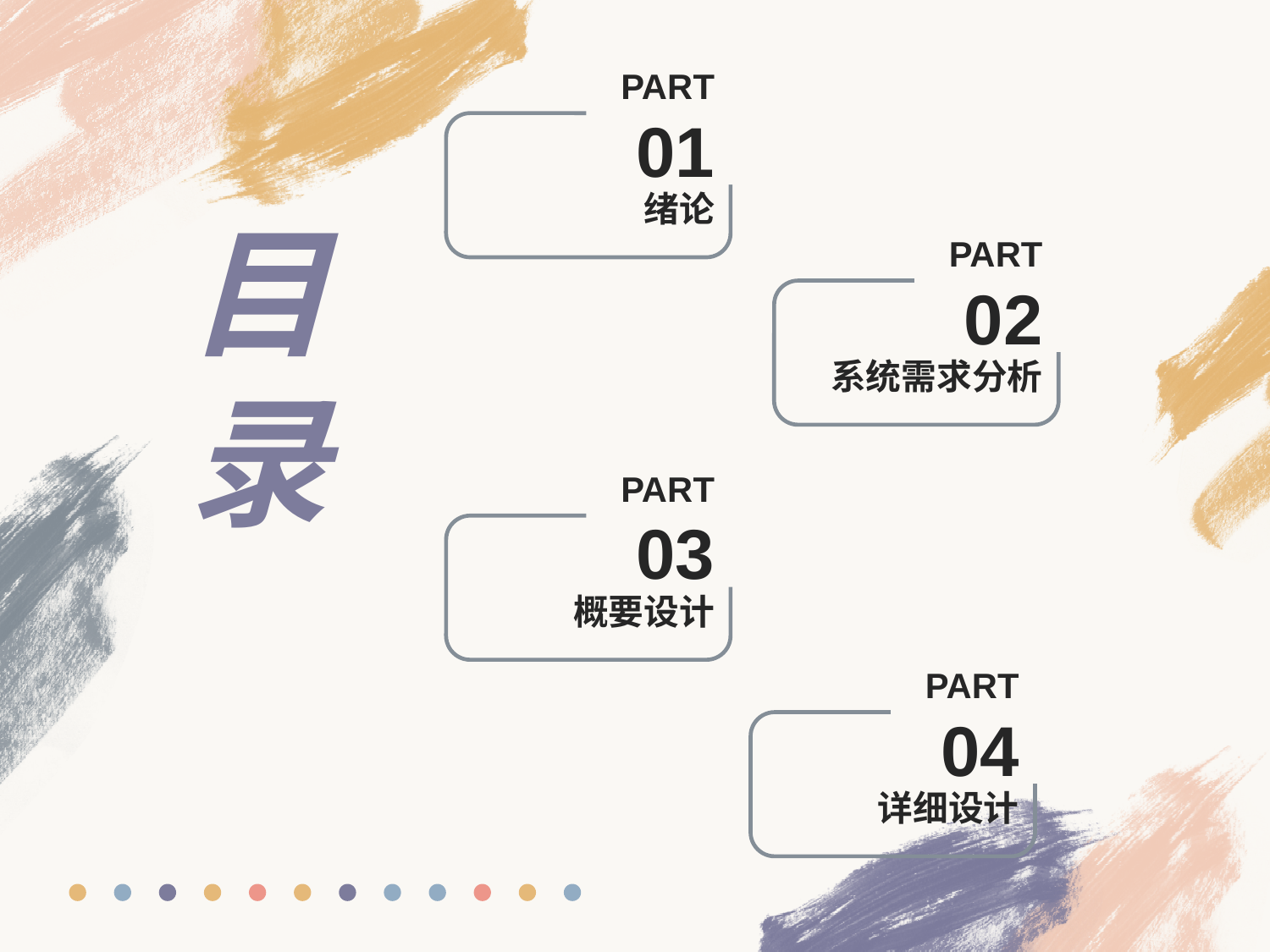

PART
01
绪论

目录
PART
02
系统需求分析

PART
03
概要设计

PART
04
详细设计